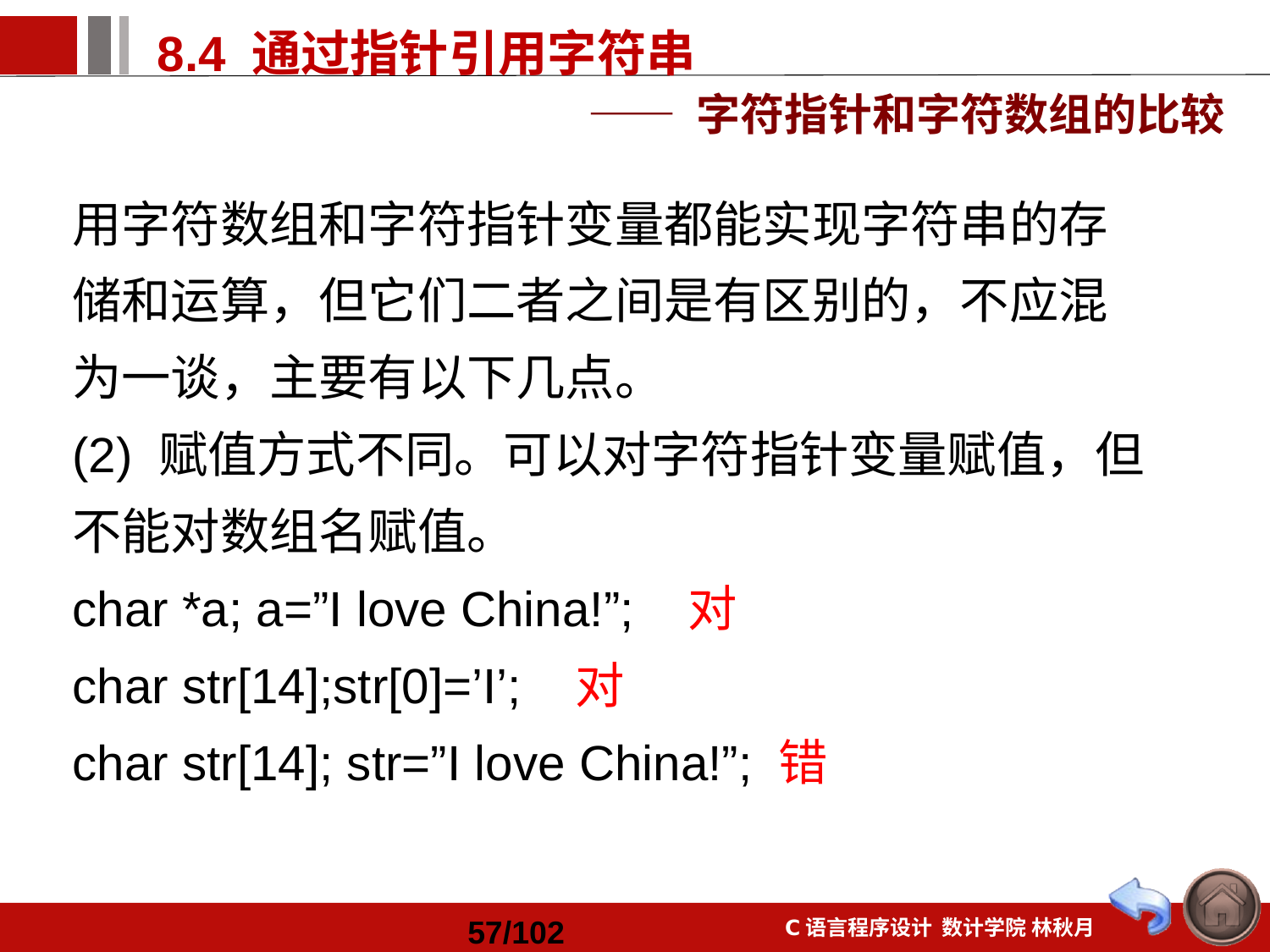

—— 字符指针和字符数组的比较
用字符数组和字符指针变量都能实现字符串的存储和运算，但它们二者之间是有区别的，不应混为一谈，主要有以下几点。
(2) 赋值方式不同。可以对字符指针变量赋值，但不能对数组名赋值。
char *a; a=”I love China!”;   对
char str[14];str[0]=’I’;   对
char str[14]; str=”I love China!”; 错